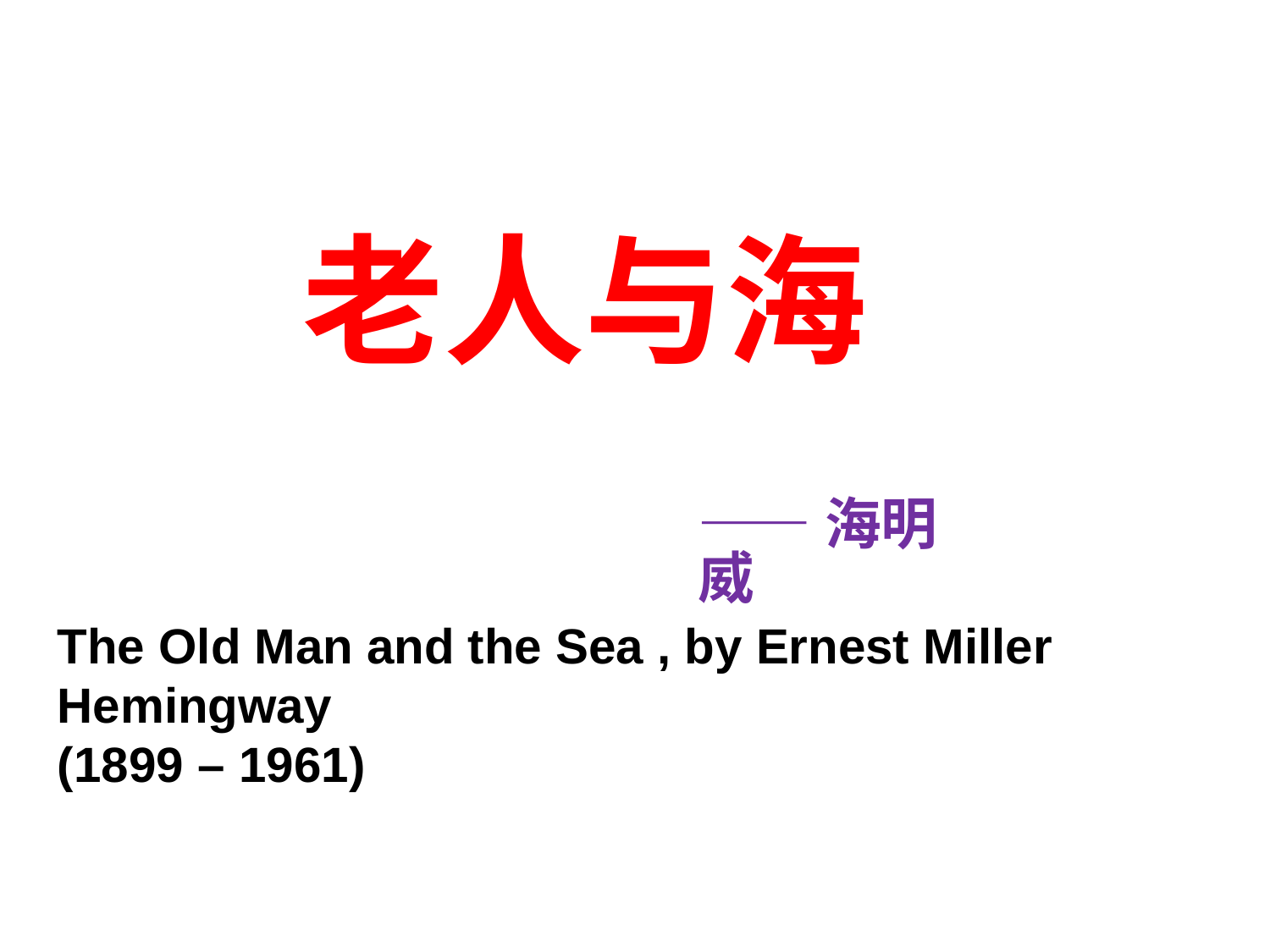

# 老人与海

——海明威
The Old Man and the Sea , by Ernest Miller Hemingway
(1899 – 1961)